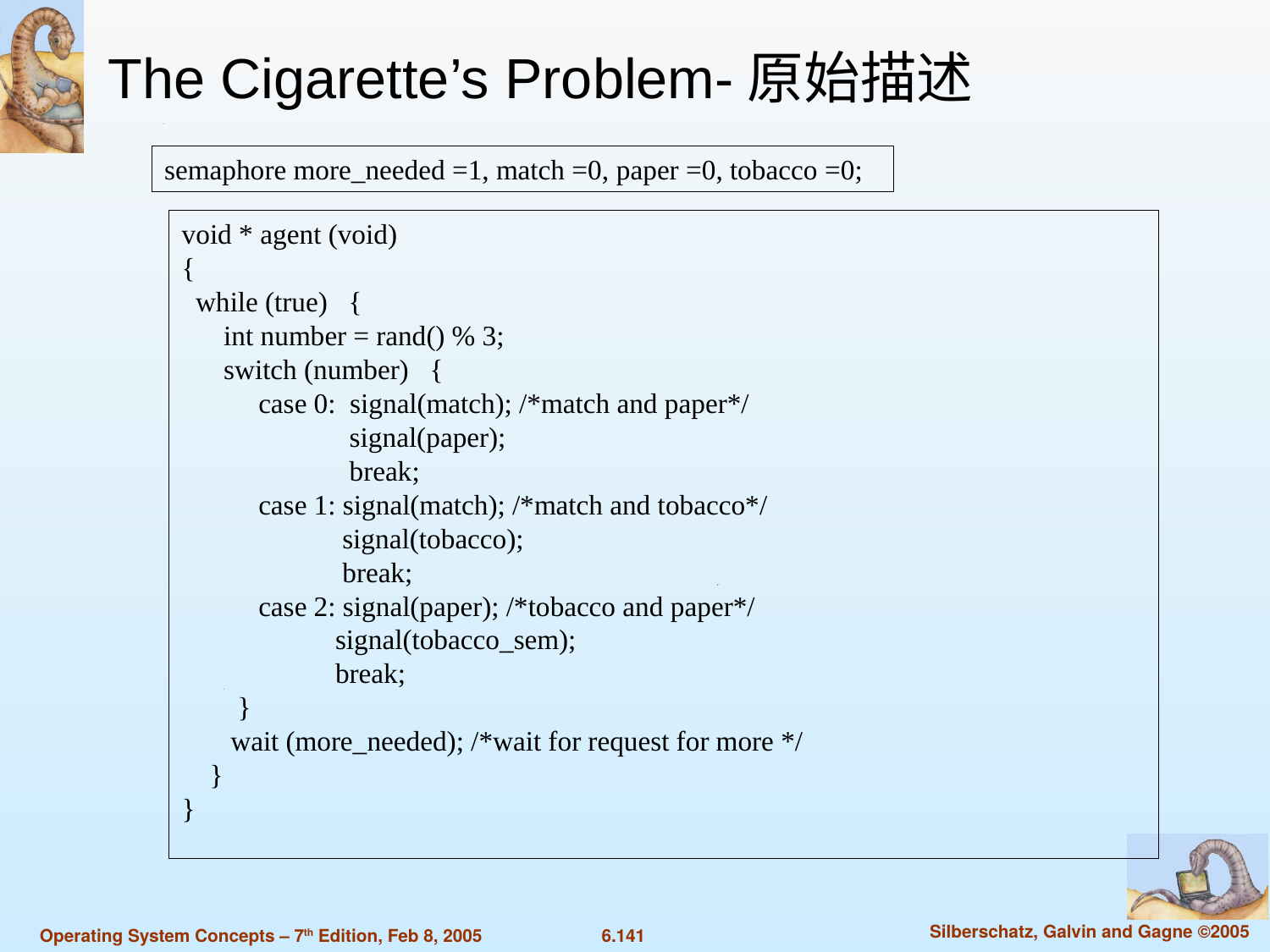

The Cigarette’s Problem-原始描述
semaphore more_needed =1, match =0, paper =0, tobacco =0;
void * agent (void)
{
  while (true)   {
      int number = rand() % 3;
      switch (number)   {
           case 0:  signal(match); /*match and paper*/
                        signal(paper);
                        break;
           case 1: signal(match); /*match and tobacco*/
                       signal(tobacco);
                       break;
           case 2: signal(paper); /*tobacco and paper*/
                      signal(tobacco_sem);
                      break;
        }
       wait (more_needed); /*wait for request for more */
    }
}